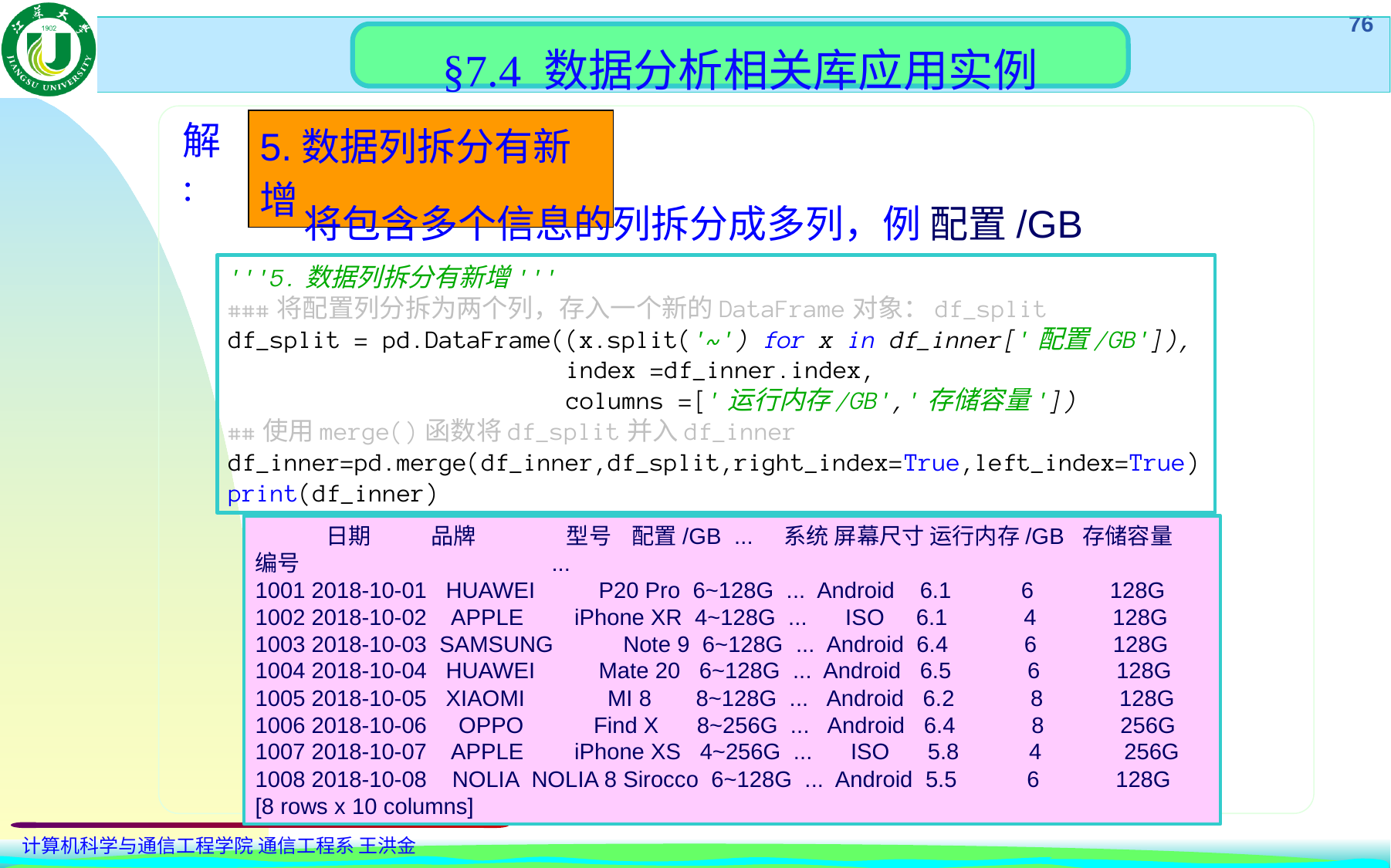

§7.4 数据分析相关库应用实例
5.数据列拆分有新增
解:
    将包含多个信息的列拆分成多列，例 配置/GB
'''5.数据列拆分有新增'''
###将配置列分拆为两个列，存入一个新的DataFrame对象：df_split
df_split = pd.DataFrame((x.split('~') for x in df_inner['配置/GB']),
                        index =df_inner.index,
                        columns =['运行内存/GB','存储容量'])
##使用merge()函数将df_split并入df_inner
df_inner=pd.merge(df_inner,df_split,right_index=True,left_index=True)print(df_inner)
             日期            品牌                  型号    配置/GB  ...    系统 屏幕尺寸 运行内存/GB  存储容量
编号                                                 ...
1001 2018-10-01   HUAWEI          P20 Pro  6~128G  ...  Android    6.1           6            128G
1002 2018-10-02    APPLE        iPhone XR  4~128G  ...      ISO     6.1            4            128G
1003 2018-10-03  SAMSUNG           Note 9  6~128G  ...  Android  6.4            6            128G
1004 2018-10-04   HUAWEI          Mate 20   6~128G  ...  Android   6.5            6            128G
1005 2018-10-05   XIAOMI             MI 8       8~128G  ...   Android   6.2            8            128G
1006 2018-10-06     OPPO           Find X      8~256G  ...   Android   6.4            8            256G
1007 2018-10-07    APPLE        iPhone XS   4~256G  ...      ISO      5.8           4             256G
1008 2018-10-08    NOLIA  NOLIA 8 Sirocco  6~128G  ...  Android  5.5           6            128G
[8 rows x 10 columns]